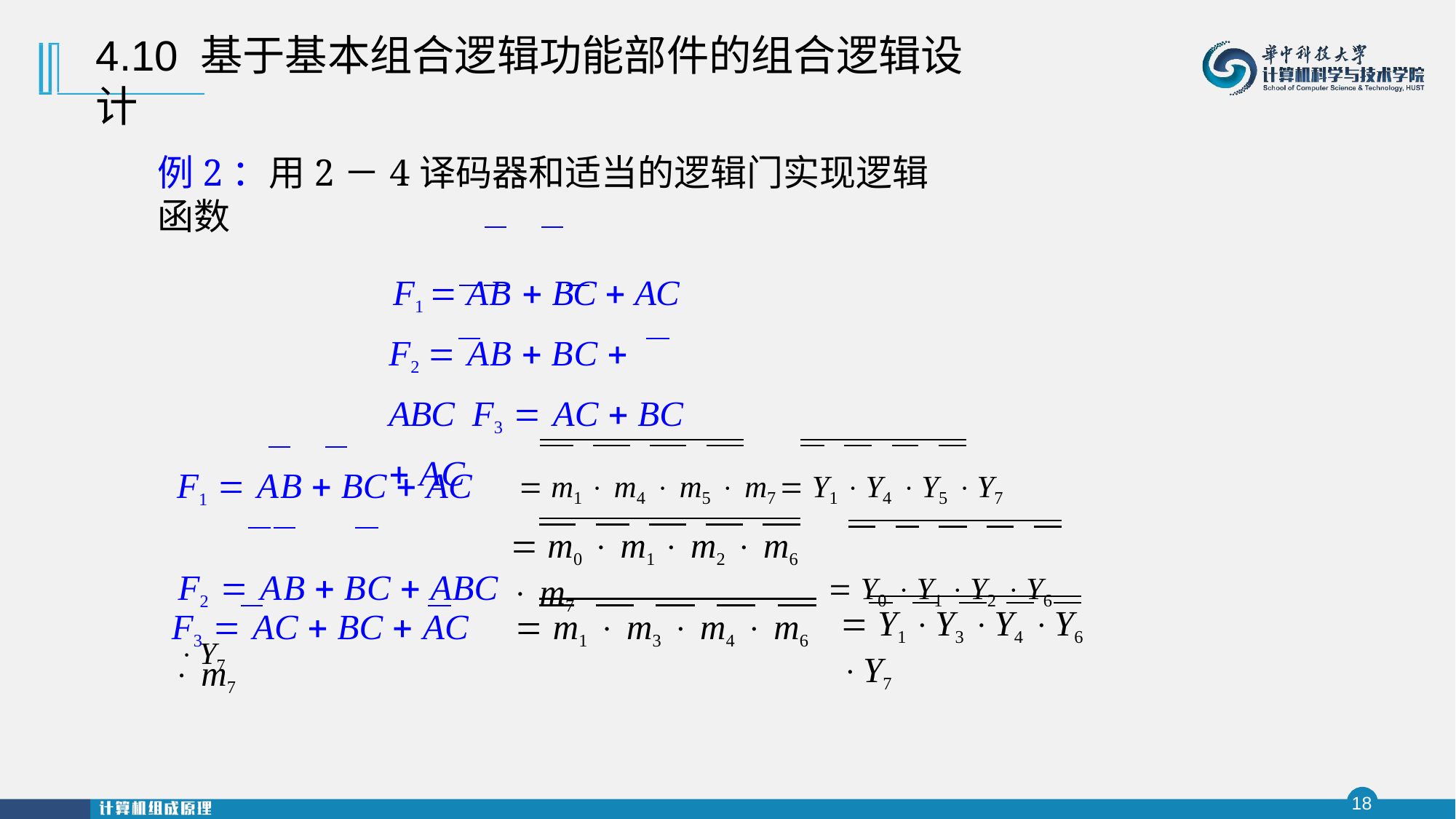

# 4.10 基于基本组合逻辑功能部件的组合逻辑设计
例2：用2－4译码器和适当的逻辑门实现逻辑函数
F1 = AB + BC + AC  F2 = AB + BC + ABC  F3  = AC + BC + AC

F1  = AB + BC + AC	= m1 ⋅ m4 ⋅ m5 ⋅ m7	= Y1 ⋅Y4 ⋅Y5 ⋅Y7
F2  = AB + BC + ABC	= Y0 ⋅Y1 ⋅Y2 ⋅Y6 ⋅Y7

= m0 ⋅ m1 ⋅ m2 ⋅ m6 ⋅ m7

= Y1 ⋅Y3 ⋅Y4 ⋅Y6 ⋅Y7

F3  = AC + BC + AC	= m1  ⋅ m3  ⋅ m4  ⋅ m6  ⋅ m7

18